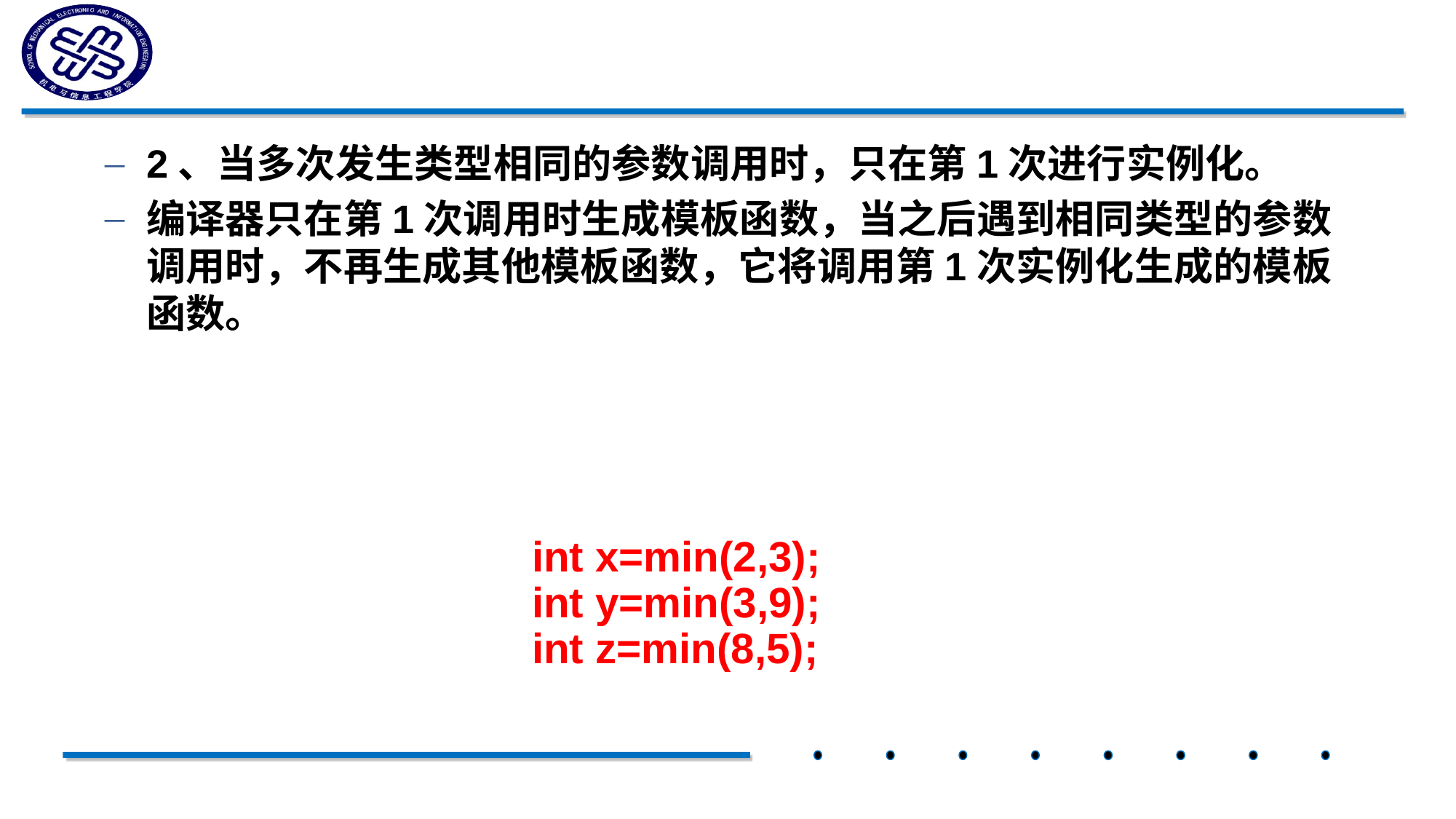

#
2、当多次发生类型相同的参数调用时，只在第1次进行实例化。
编译器只在第1次调用时生成模板函数，当之后遇到相同类型的参数调用时，不再生成其他模板函数，它将调用第1次实例化生成的模板函数。

int x=min(2,3);
int y=min(3,9);
int z=min(8,5);